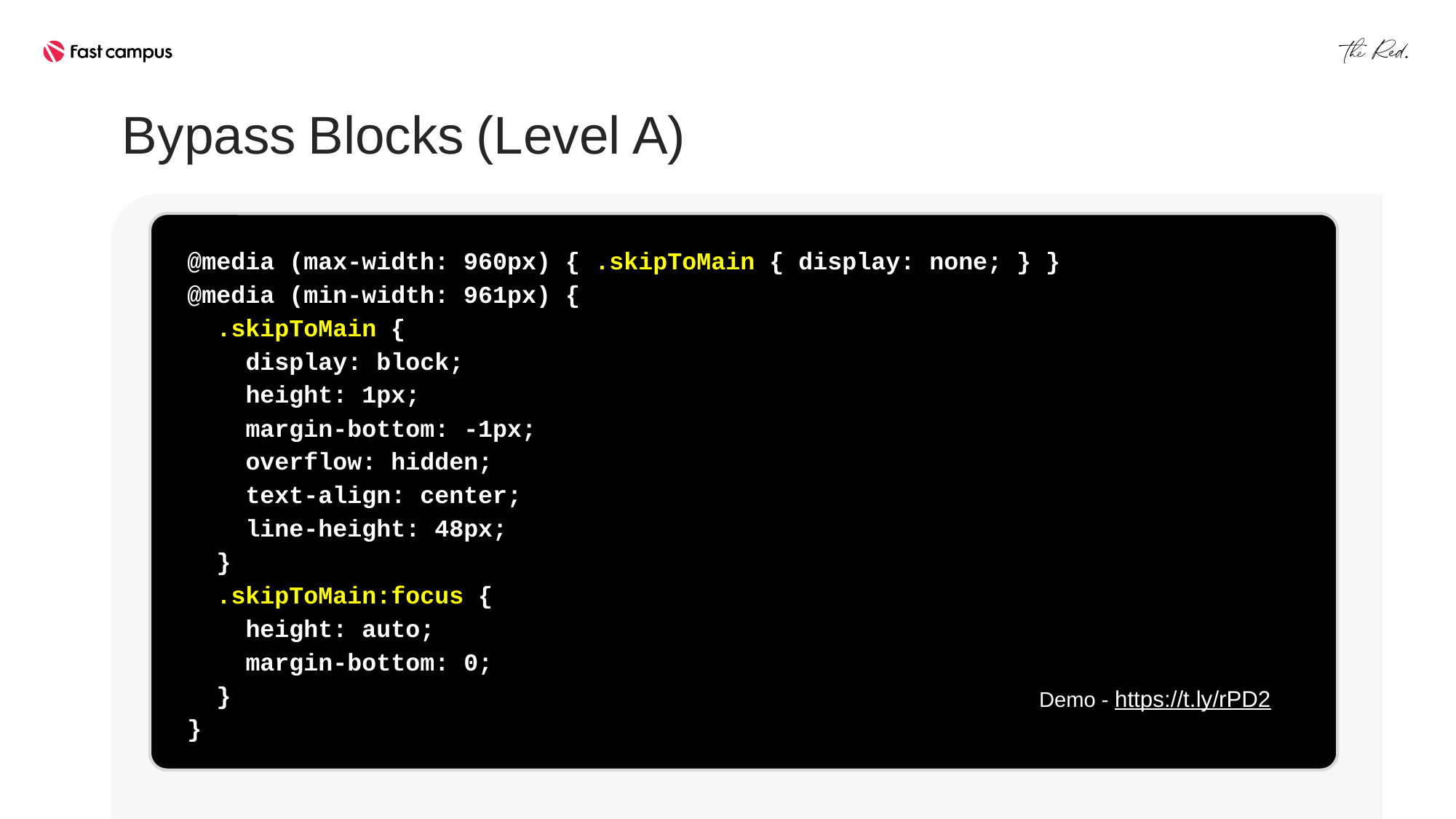

Bypass Blocks (Level A)
@media (max-width: 960px) { .skipToMain { display: none; } }
@media (min-width: 961px) {
  .skipToMain {
    display: block;
    height: 1px;
    margin-bottom: -1px;
    overflow: hidden;
    text-align: center;
    line-height: 48px;
  }
  .skipToMain:focus {
    height: auto;
    margin-bottom: 0;
  }
}
WCAG 2.x:
여러 웹 페이지에서 반복되는 콘텐츠 블록을 우회할 수 있어야 한다.
KWCAG 2.x:
(반복 영역 건너뛰기) 콘텐츠의 반복되는 영역은 건너뛸 수 있어야 한다.

준수율 25.5%.
Demo - https://t.ly/rPD2